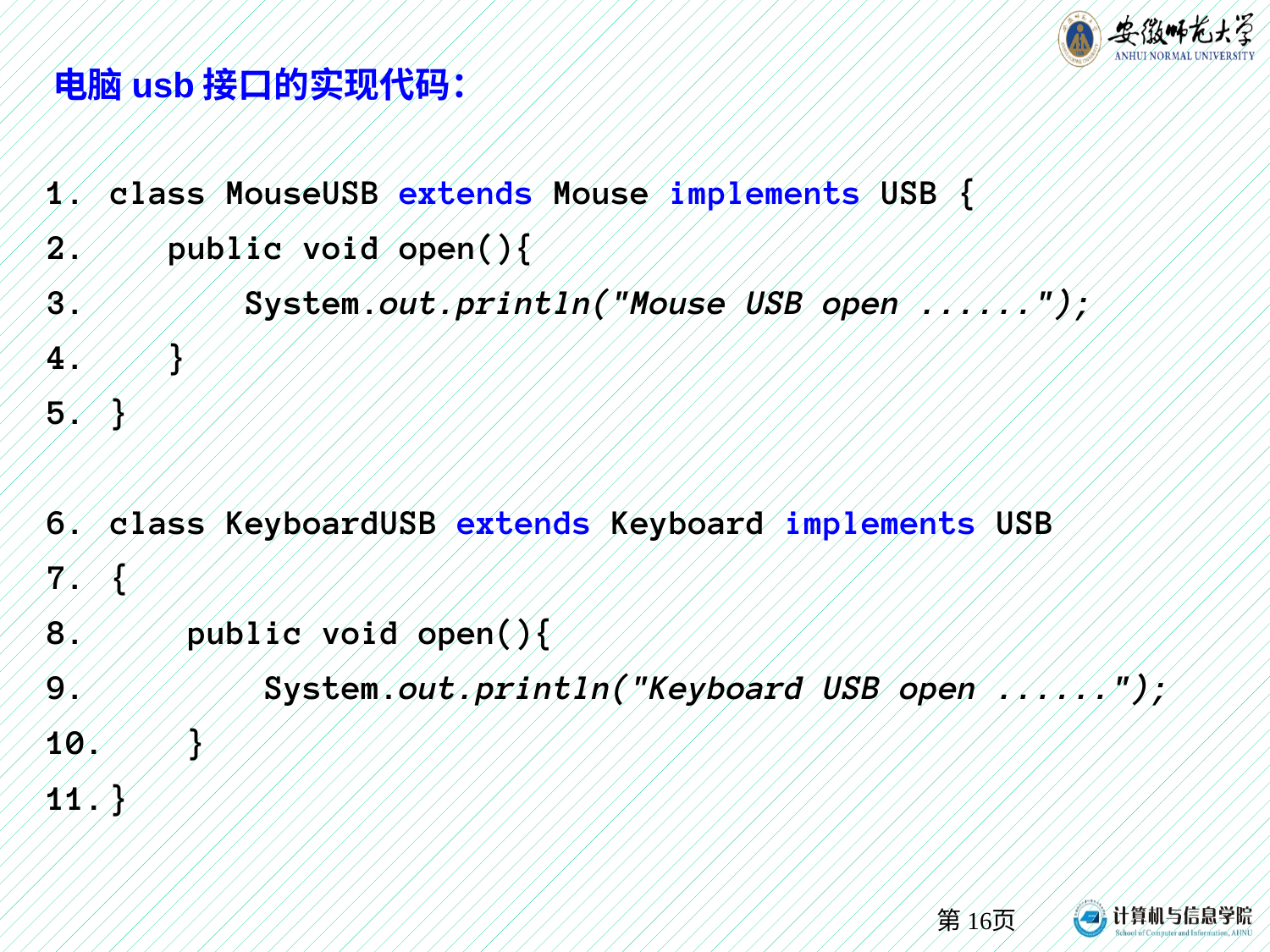

电脑usb接口的实现代码：
class MouseUSB extends Mouse implements USB {
   public void open(){
       System.out.println("Mouse USB open ......");
   }
}

class KeyboardUSB extends Keyboard implements USB
{
    public void open(){
        System.out.println("Keyboard USB open ......");
    }
}
第16页